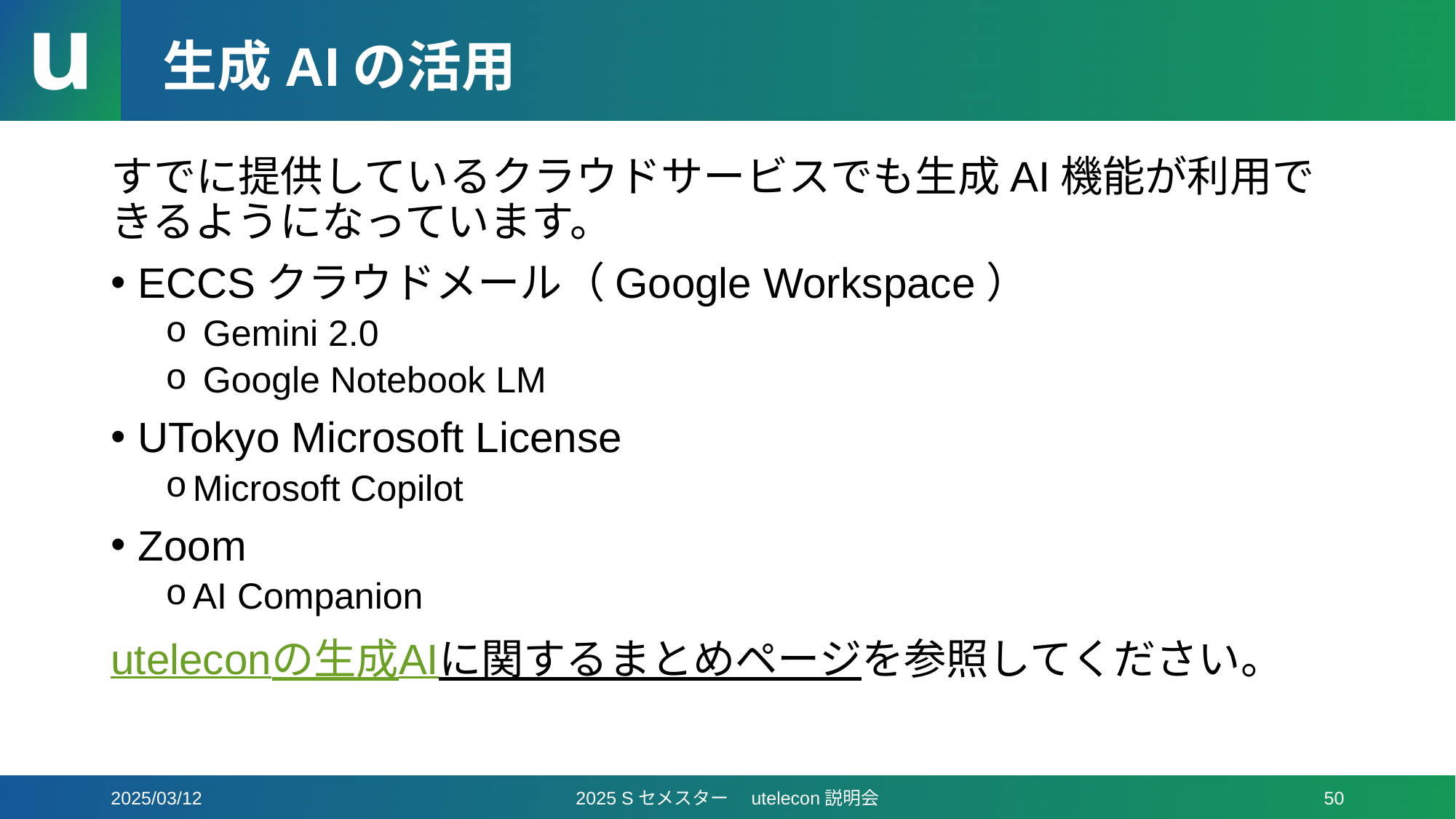

# 生成AIの活用
すでに提供しているクラウドサービスでも生成AI機能が利用できるようになっています。
ECCSクラウドメール（Google Workspace）
 Gemini 2.0
 Google Notebook LM
UTokyo Microsoft License
Microsoft Copilot
Zoom
AI Companion
uteleconの生成AIに関するまとめページを参照してください。

2025/03/12
2025 Sセメスター　utelecon説明会
50